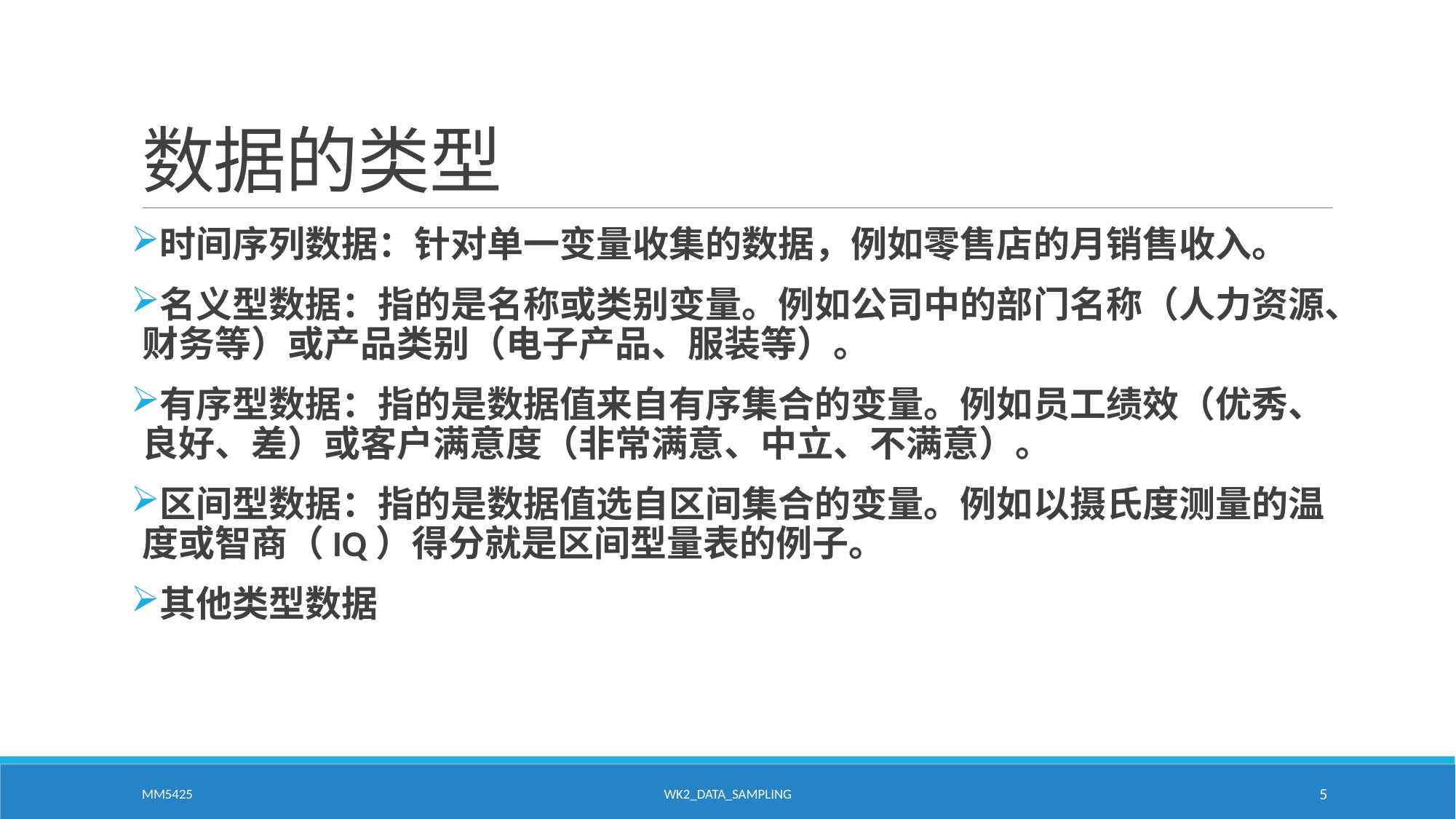

# 数据的类型
时间序列数据：针对单一变量收集的数据，例如零售店的月销售收入。
名义型数据：指的是名称或类别变量。例如公司中的部门名称（人力资源、财务等）或产品类别（电子产品、服装等）。
有序型数据：指的是数据值来自有序集合的变量。例如员工绩效（优秀、良好、差）或客户满意度（非常满意、中立、不满意）。
区间型数据：指的是数据值选自区间集合的变量。例如以摄氏度测量的温度或智商（IQ）得分就是区间型量表的例子。
其他类型数据
MM5425
WK2_Data_Sampling
5